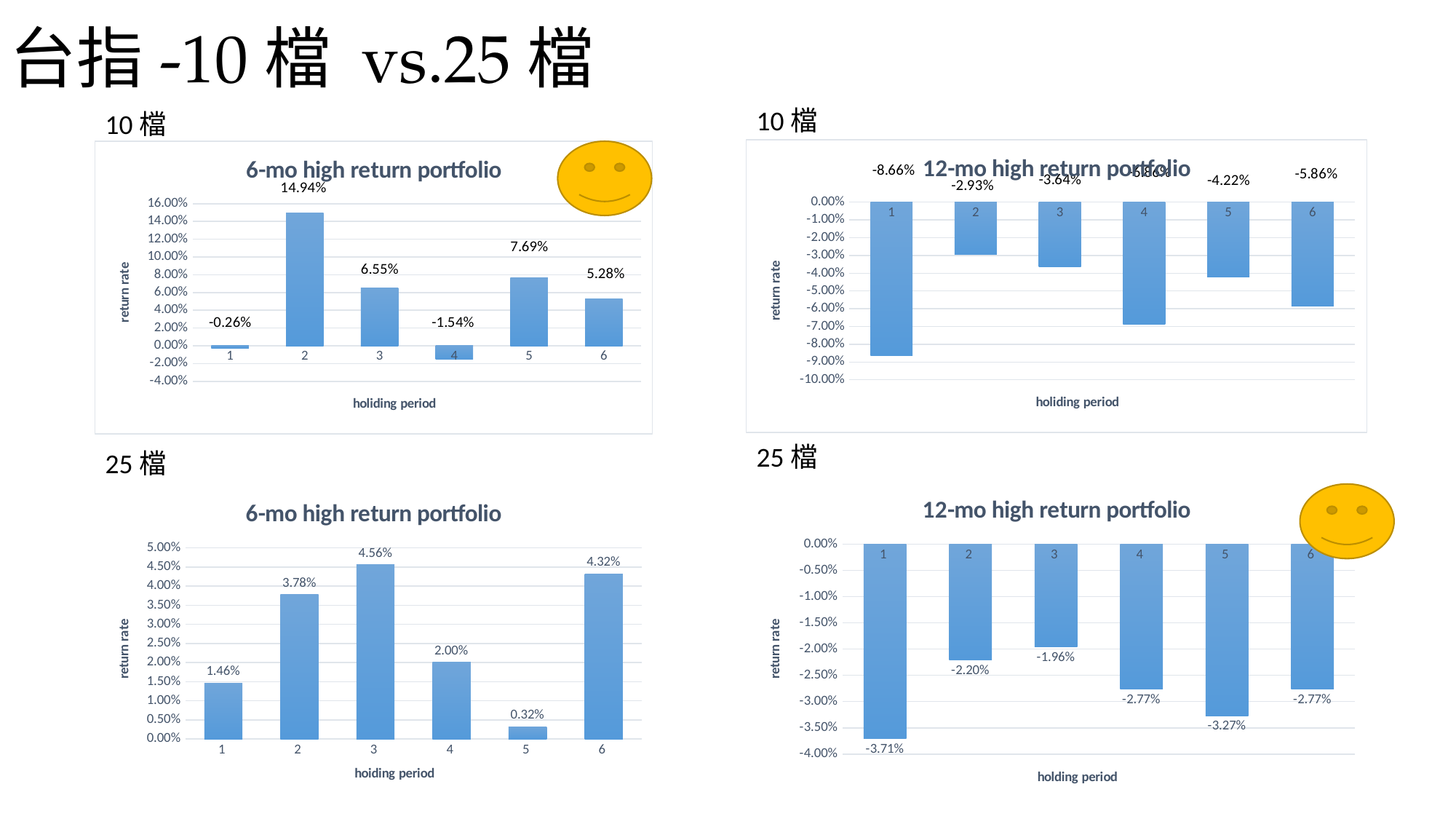

# 台指-10檔 vs.25檔
10檔
10檔

### Chart: 12-mo high return portfolio

| Category |  |
|---|---|

### Chart: 6-mo high return portfolio

| Category |  |
|---|---|
25檔
25檔

### Chart: 12-mo high return portfolio

| Category |  |
|---|---|
| 1 | -0.03705008188872182 |
| 2 | -0.022039904059701493 |
| 3 | -0.019575933866666666 |
| 4 | -0.027658759454545455 |
| 5 | -0.03267799751111111 |
| 6 | -0.027660183927272725 |

### Chart: 6-mo high return portfolio

| Category |  |
|---|---|
| 1 | 0.014638551165217398 |
| 2 | 0.037758058400000016 |
| 3 | 0.045570250434782605 |
| 4 | 0.02001849987428572 |
| 5 | 0.0032383105028571404 |
| 6 | 0.04323557005217391 |